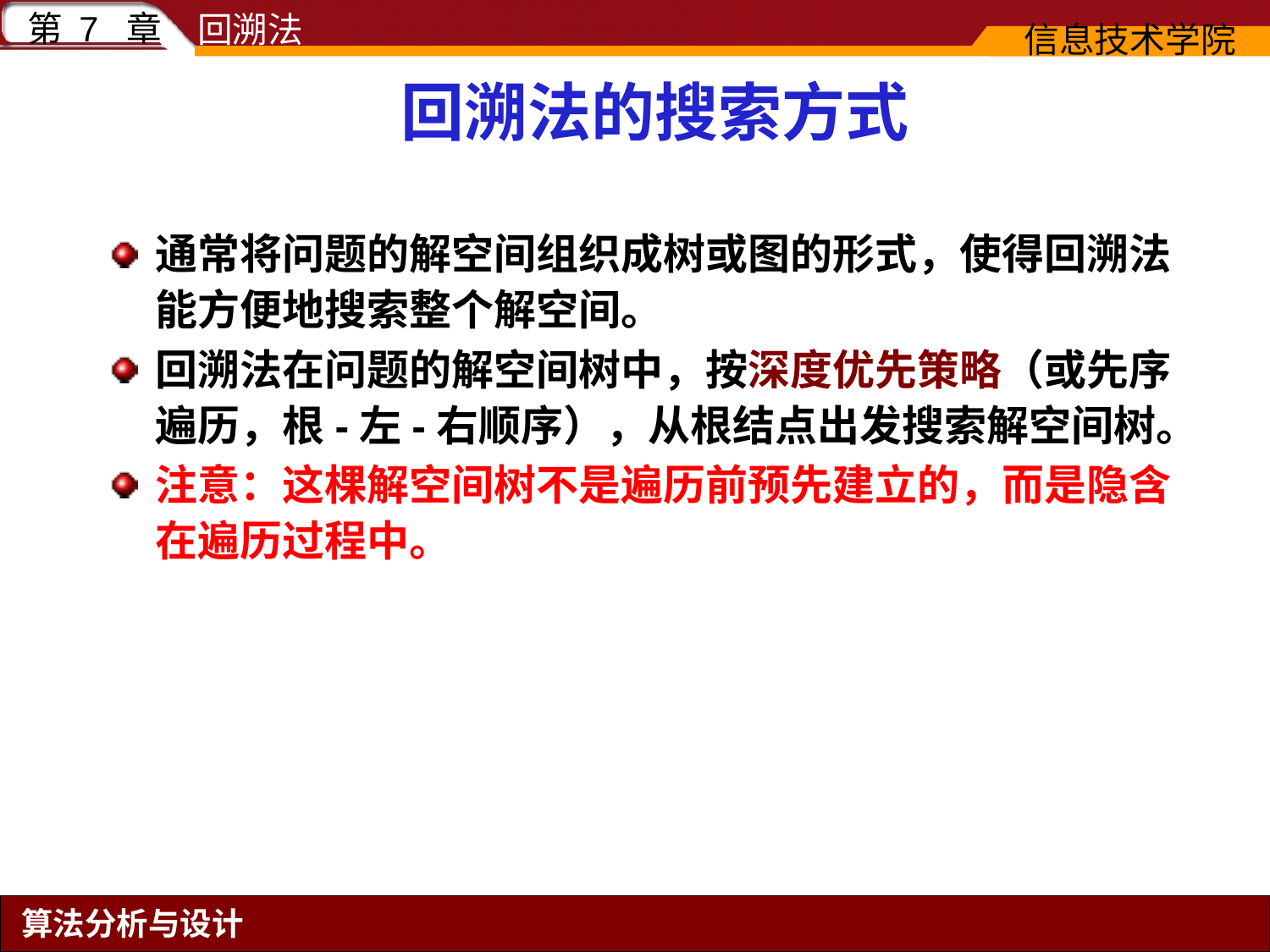

# 回溯法的搜索方式
通常将问题的解空间组织成树或图的形式，使得回溯法能方便地搜索整个解空间。
回溯法在问题的解空间树中，按深度优先策略（或先序遍历，根-左-右顺序），从根结点出发搜索解空间树。
注意：这棵解空间树不是遍历前预先建立的，而是隐含在遍历过程中。